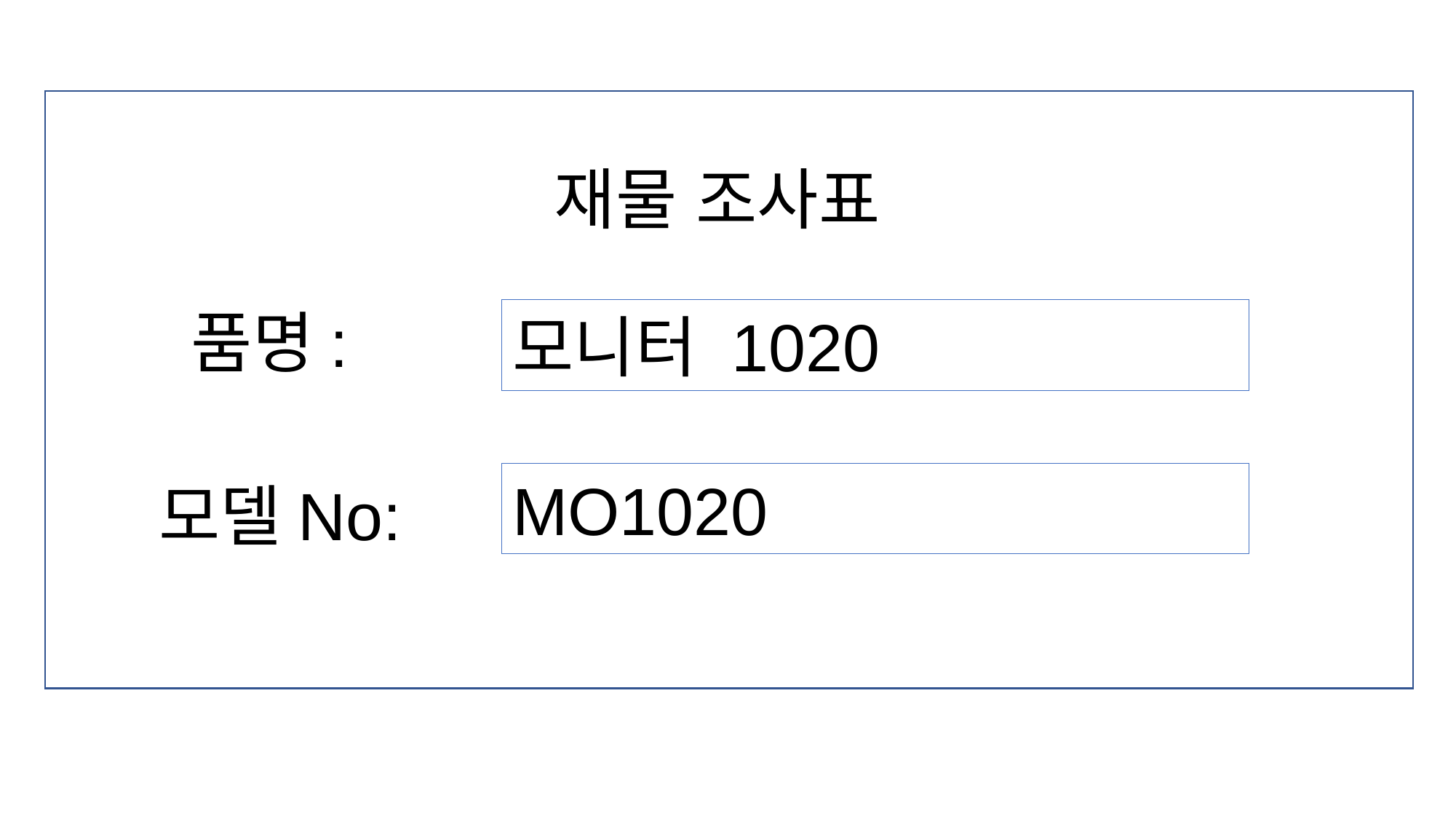

재물 조사표
품명:
모니터 1020
MO1020
모델No: